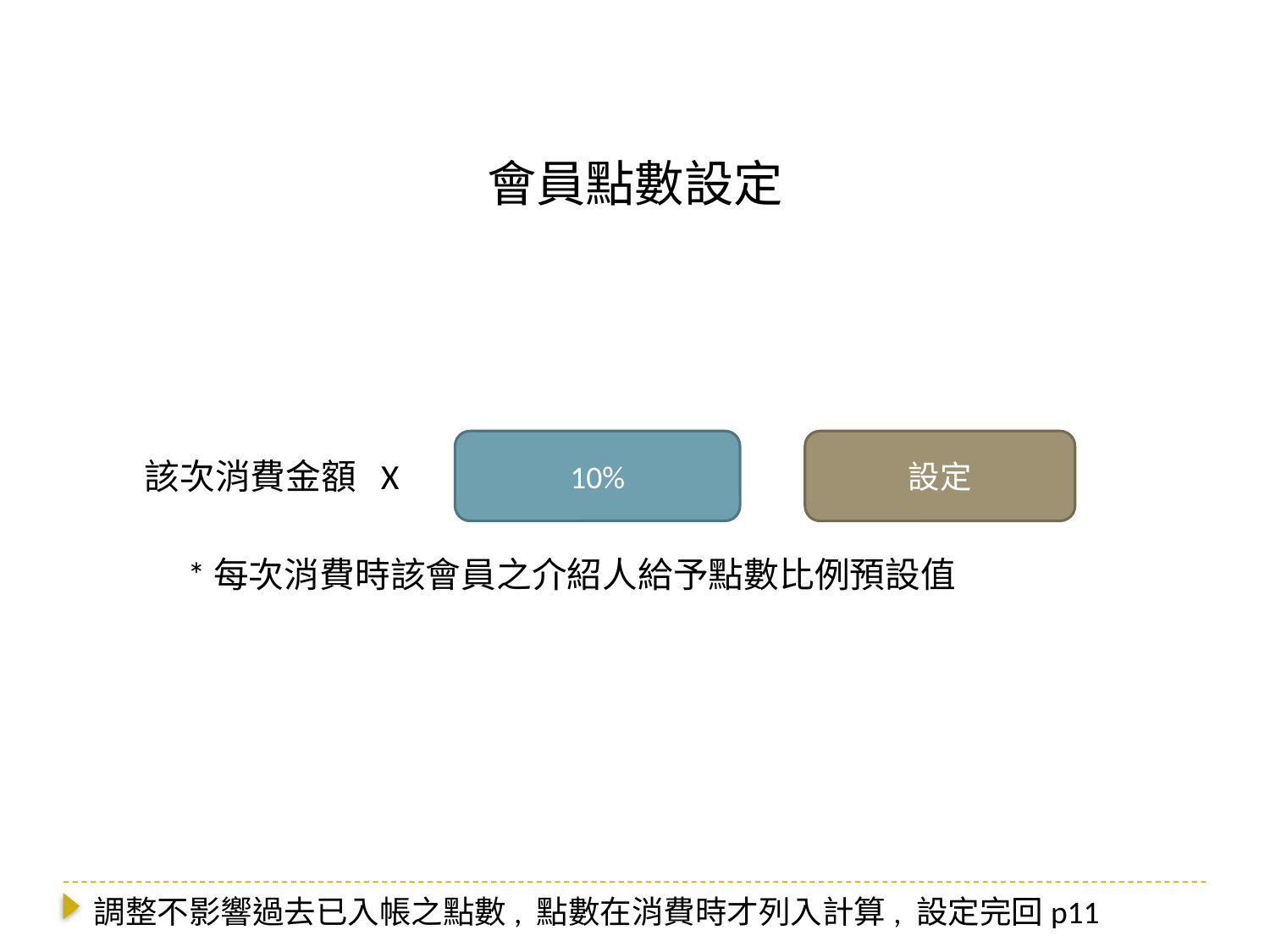

會員點數設定
10%
設定
該次消費金額  X
*每次消費時該會員之介紹人給予點數比例預設值
調整不影響過去已入帳之點數, 點數在消費時才列入計算, 設定完回p11